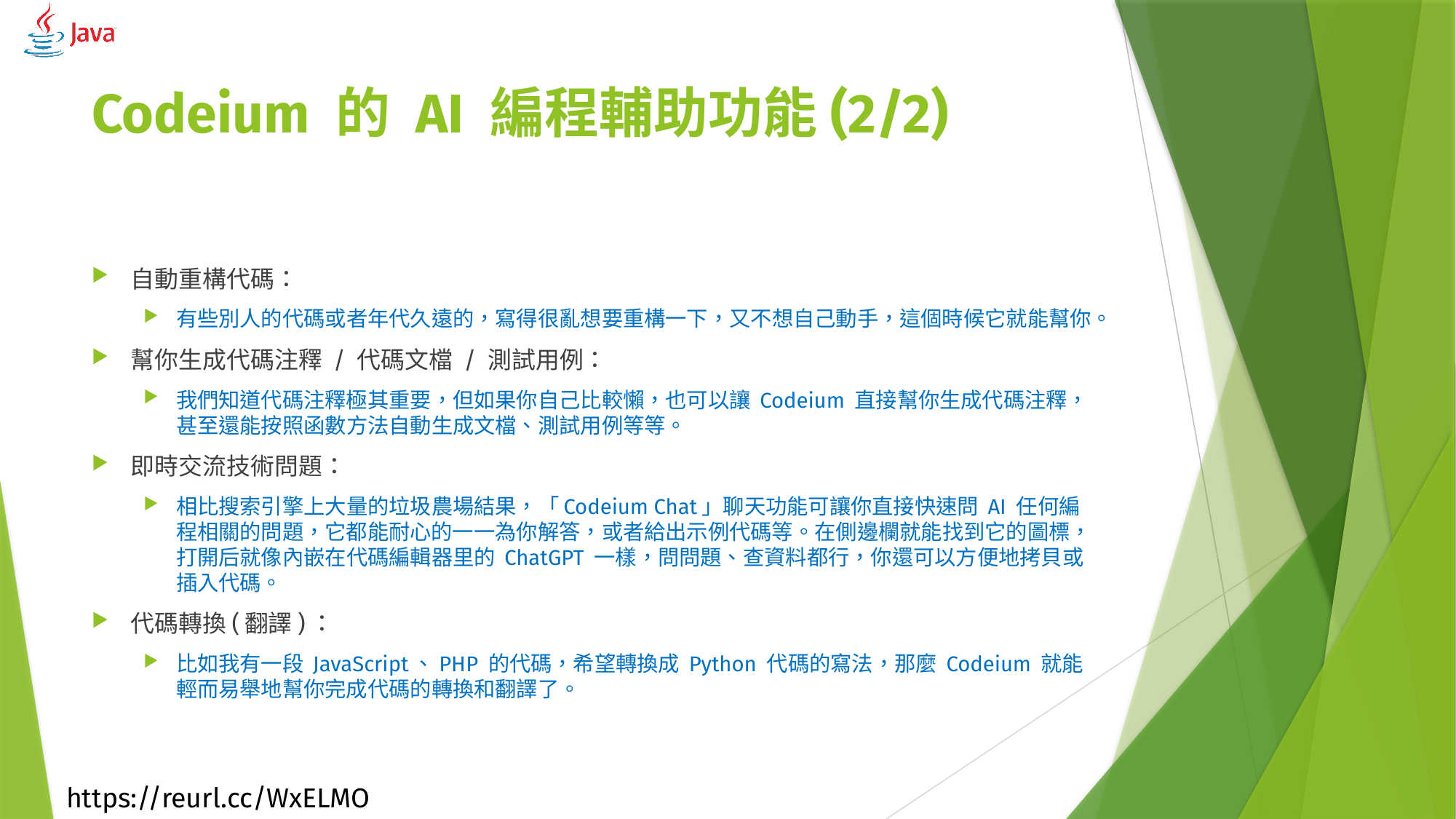

# Codeium 的 AI 編程輔助功能(2/2)
自動重構代碼：
有些別人的代碼或者年代久遠的，寫得很亂想要重構一下，又不想自己動手，這個時候它就能幫你。
幫你生成代碼注釋 / 代碼文檔 / 測試用例：
我們知道代碼注釋極其重要，但如果你自己比較懶，也可以讓 Codeium 直接幫你生成代碼注釋，甚至還能按照函數方法自動生成文檔、測試用例等等。
即時交流技術問題：
相比搜索引擎上大量的垃圾農場結果，「Codeium Chat」聊天功能可讓你直接快速問 AI 任何編程相關的問題，它都能耐心的一一為你解答，或者給出示例代碼等。在側邊欄就能找到它的圖標，打開后就像內嵌在代碼編輯器里的 ChatGPT 一樣，問問題、查資料都行，你還可以方便地拷貝或插入代碼。
代碼轉換(翻譯)：
比如我有一段 JavaScript、PHP 的代碼，希望轉換成 Python 代碼的寫法，那麼 Codeium 就能輕而易舉地幫你完成代碼的轉換和翻譯了。